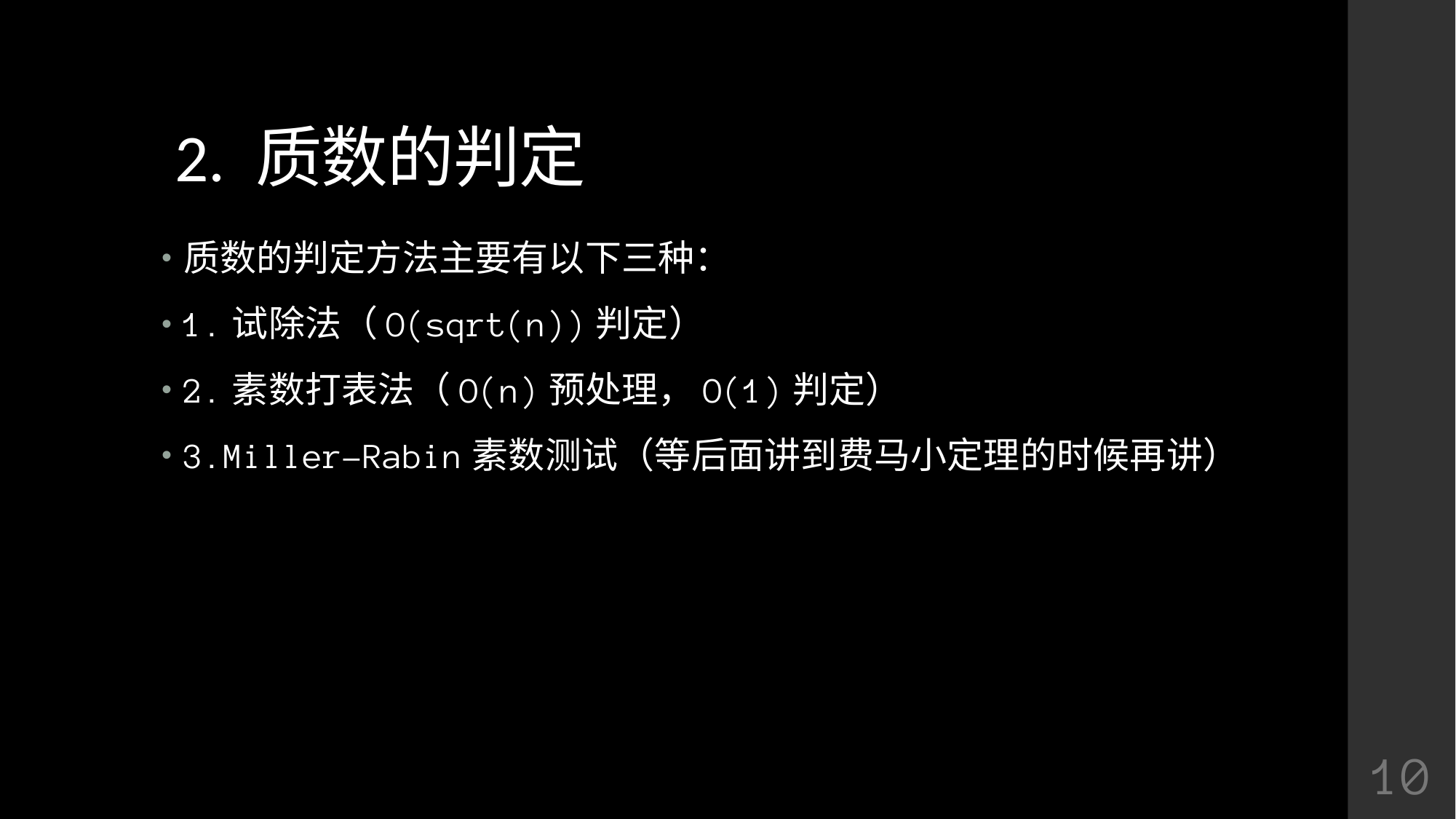

# 2. 质数的判定
质数的判定方法主要有以下三种：
1.试除法（O(sqrt(n))判定）
2.素数打表法（O(n)预处理，O(1)判定）
3.Miller-Rabin素数测试（等后面讲到费马小定理的时候再讲）
10